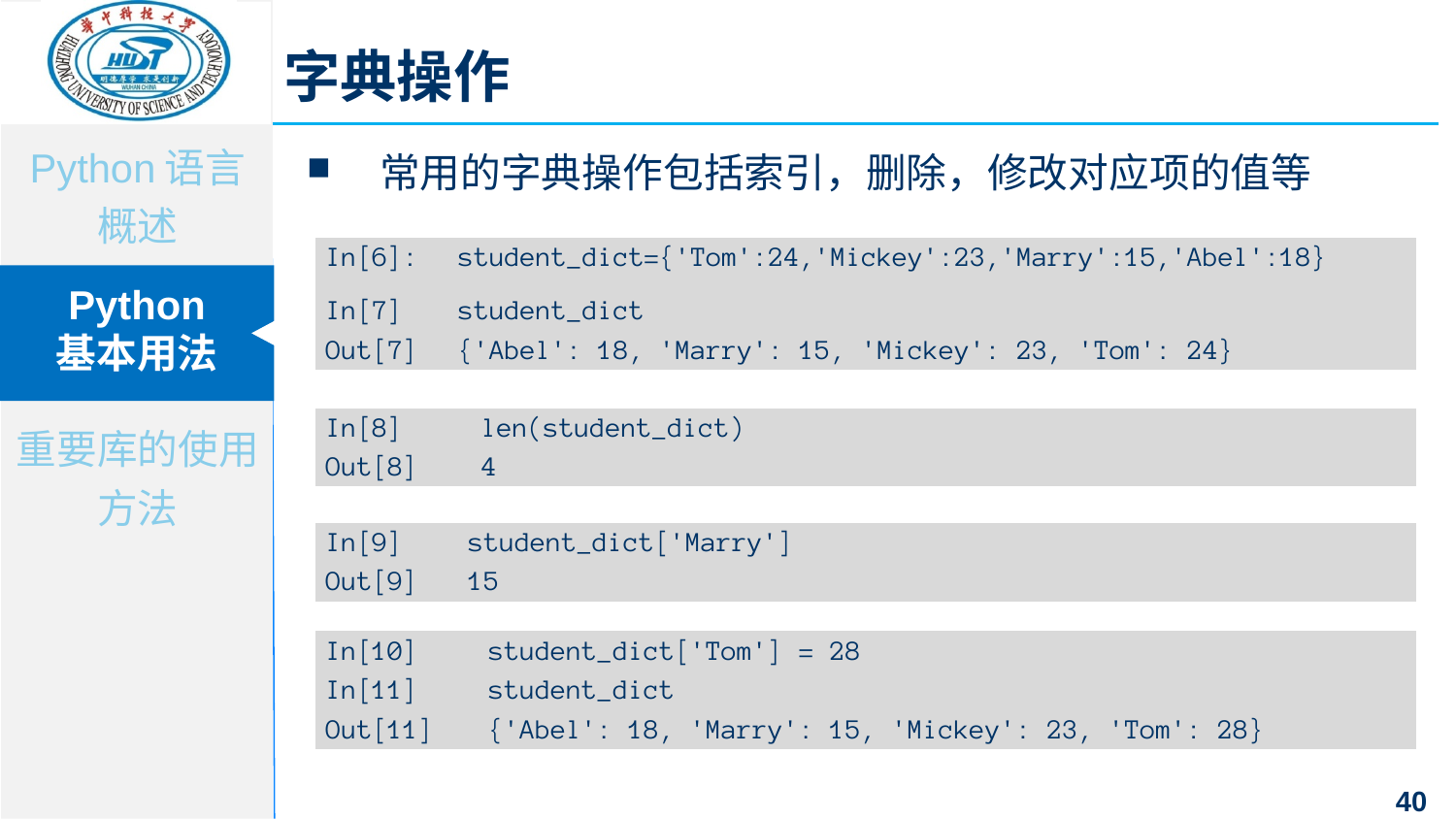

字典操作
常用的字典操作包括索引，删除，修改对应项的值等
| In[6]: | student\_dict={'Tom':24,'Mickey':23,'Marry':15,'Abel':18} |
| --- | --- |
| In[7] | student\_dict |
| Out[7] | {'Abel': 18, 'Marry': 15, 'Mickey': 23, 'Tom': 24} |
| In[8] | len(student\_dict) |
| --- | --- |
| Out[8] | 4 |
| In[9] | student\_dict['Marry'] |
| --- | --- |
| Out[9] | 15 |
| In[10] | student\_dict['Tom'] = 28 |
| --- | --- |
| In[11] | student\_dict |
| Out[11] | {'Abel': 18, 'Marry': 15, 'Mickey': 23, 'Tom': 28} |